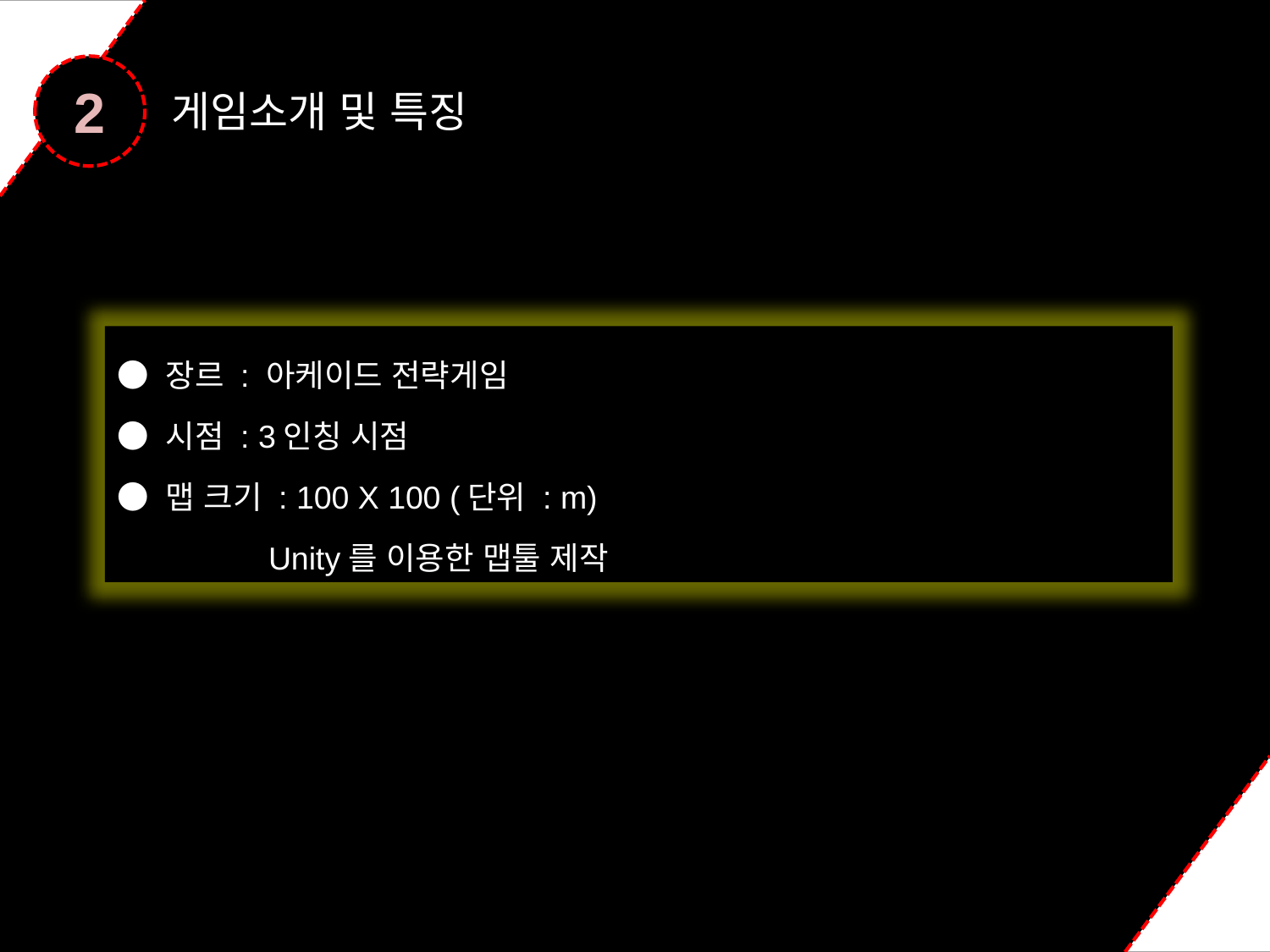

2
게임소개 및 특징
● 장르 : 아케이드 전략게임
● 시점 : 3인칭 시점
● 맵 크기 : 100 X 100 (단위 : m)
                 Unity를 이용한 맵툴 제작